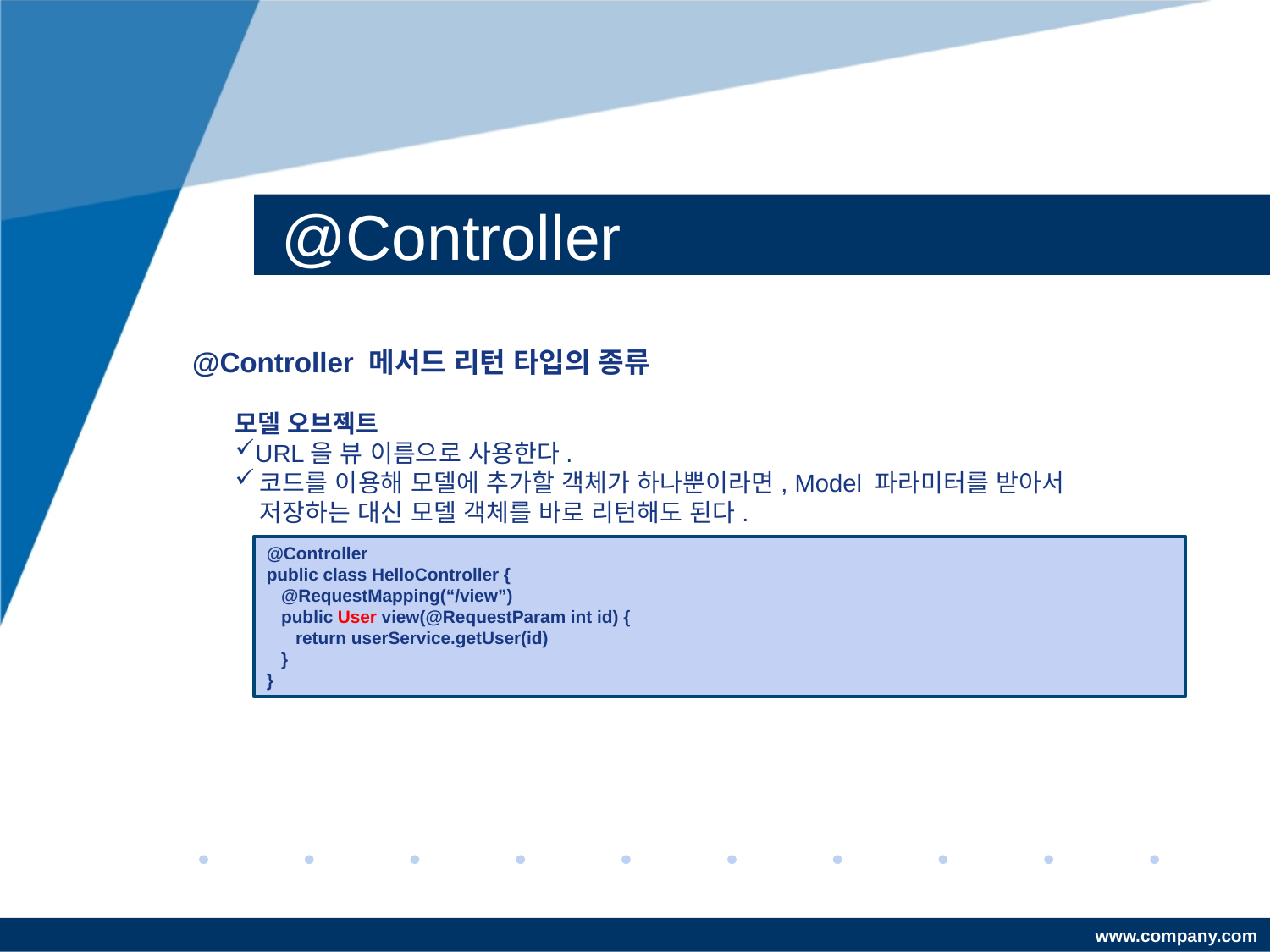

# @Controller
@Controller 메서드 리턴 타입의 종류
모델 오브젝트
URL을 뷰 이름으로 사용한다.
코드를 이용해 모델에 추가할 객체가 하나뿐이라면, Model 파라미터를 받아서 저장하는 대신 모델 객체를 바로 리턴해도 된다.
@Controller
public class HelloController {
   @RequestMapping(“/view”)
   public User view(@RequestParam int id) {
      return userService.getUser(id)
   }
}